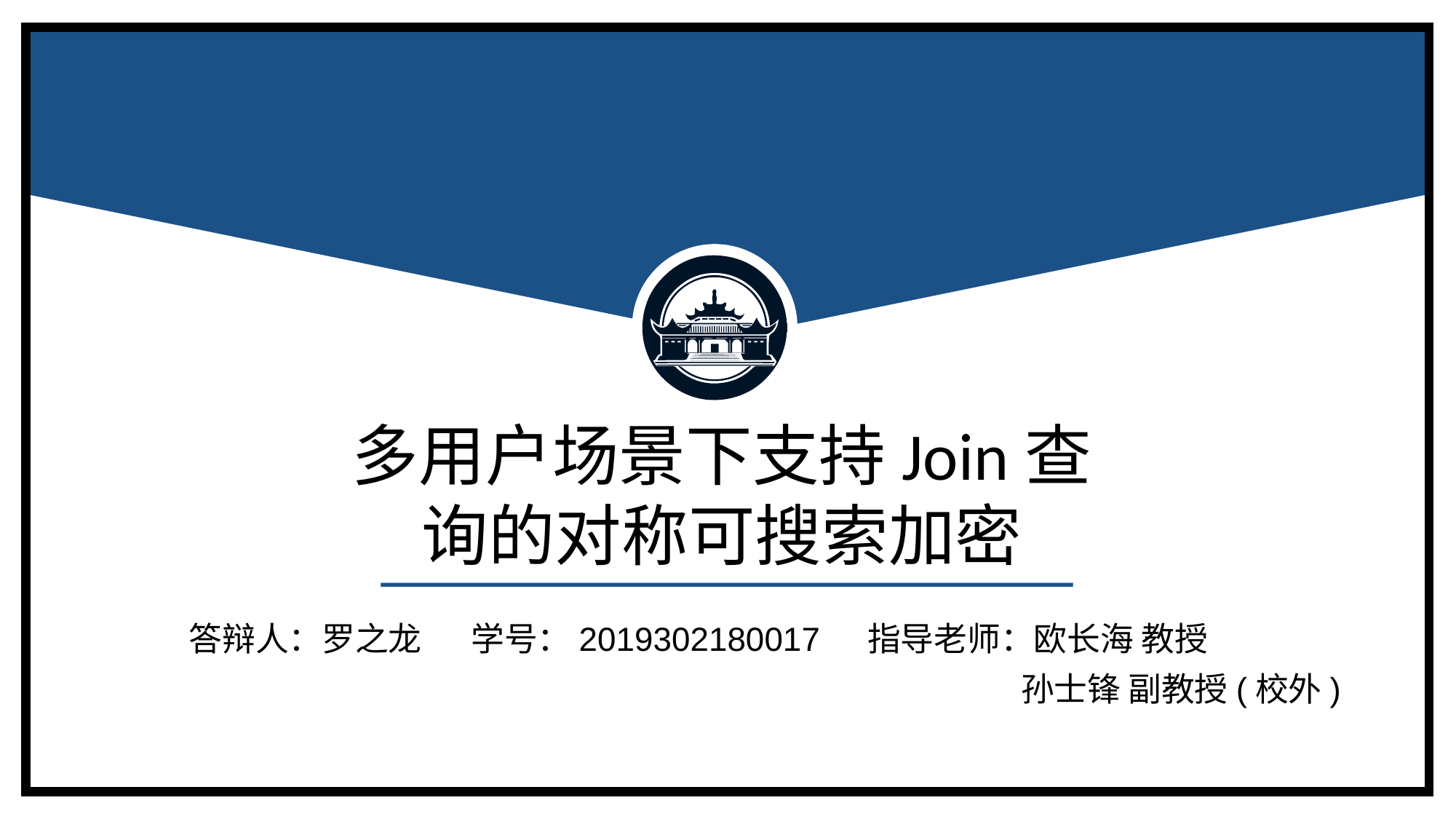

多用户场景下支持Join查询的对称可搜索加密

指导老师：欧长海 教授
答辩人：罗之龙
学号：2019302180017
孙士锋 副教授(校外)